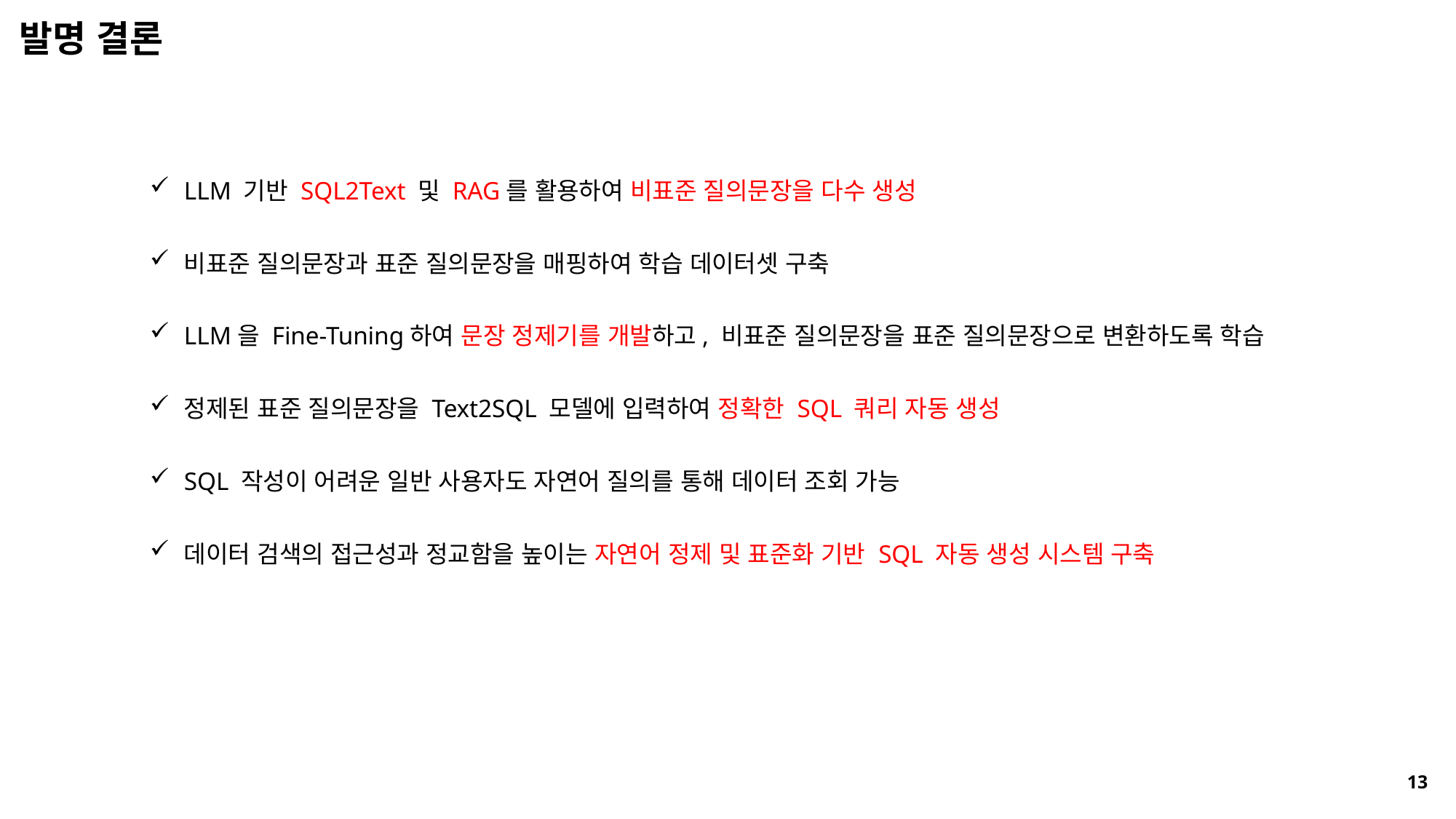

발명 결론
LLM 기반 SQL2Text 및 RAG를 활용하여 비표준 질의문장을 다수 생성
비표준 질의문장과 표준 질의문장을 매핑하여 학습 데이터셋 구축
LLM을 Fine-Tuning하여 문장 정제기를 개발하고, 비표준 질의문장을 표준 질의문장으로 변환하도록 학습
정제된 표준 질의문장을 Text2SQL 모델에 입력하여 정확한 SQL 쿼리 자동 생성
SQL 작성이 어려운 일반 사용자도 자연어 질의를 통해 데이터 조회 가능
데이터 검색의 접근성과 정교함을 높이는 자연어 정제 및 표준화 기반 SQL 자동 생성 시스템 구축
13